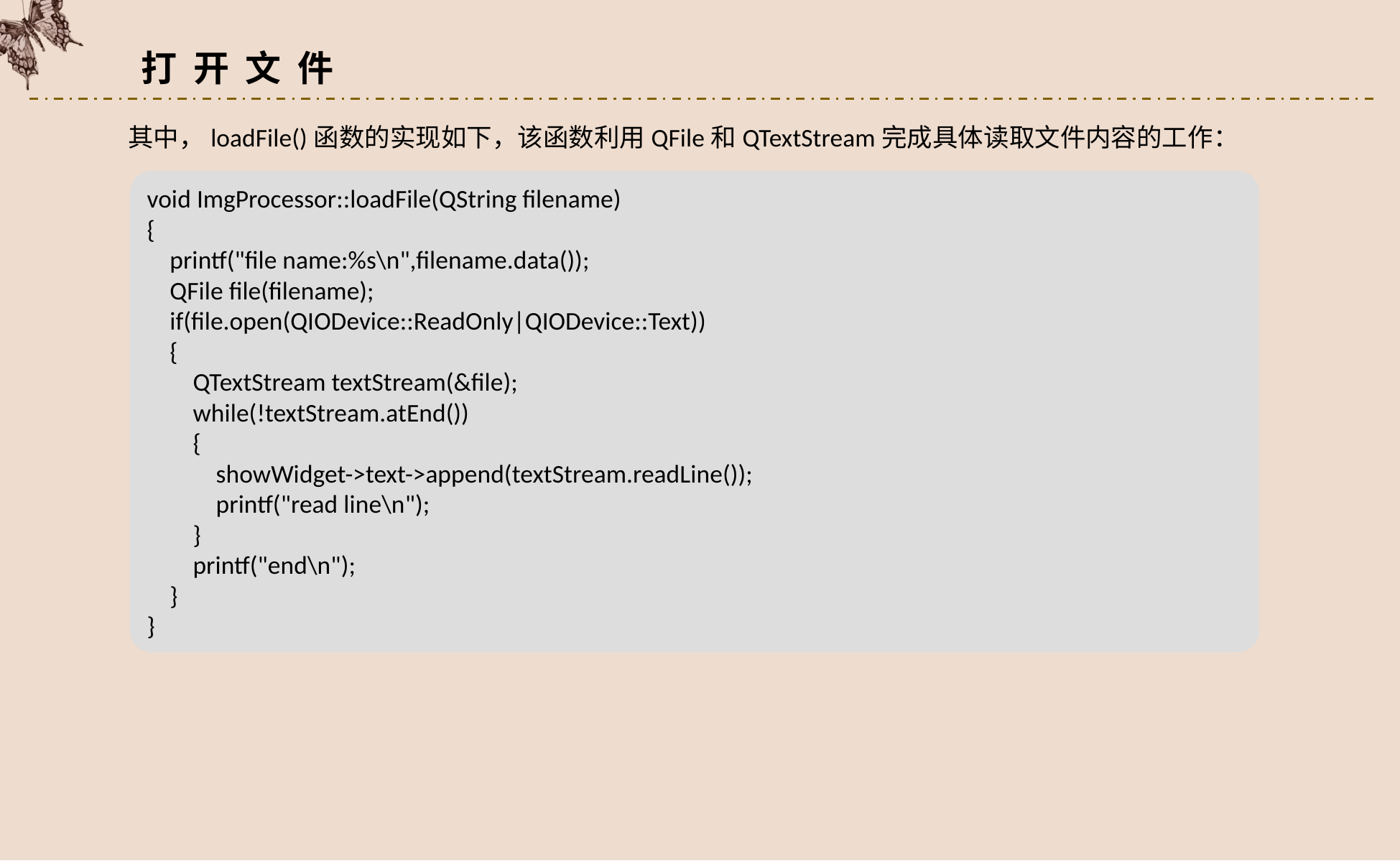

打  开  文  件
其中，loadFile()函数的实现如下，该函数利用QFile和QTextStream完成具体读取文件内容的工作：
void ImgProcessor::loadFile(QString filename)
{
    printf("file name:%s\n",filename.data());
    QFile file(filename);
    if(file.open(QIODevice::ReadOnly|QIODevice::Text))
    {
        QTextStream textStream(&file);
        while(!textStream.atEnd())
        {
            showWidget->text->append(textStream.readLine());
            printf("read line\n");
        }
        printf("end\n");
    }
}